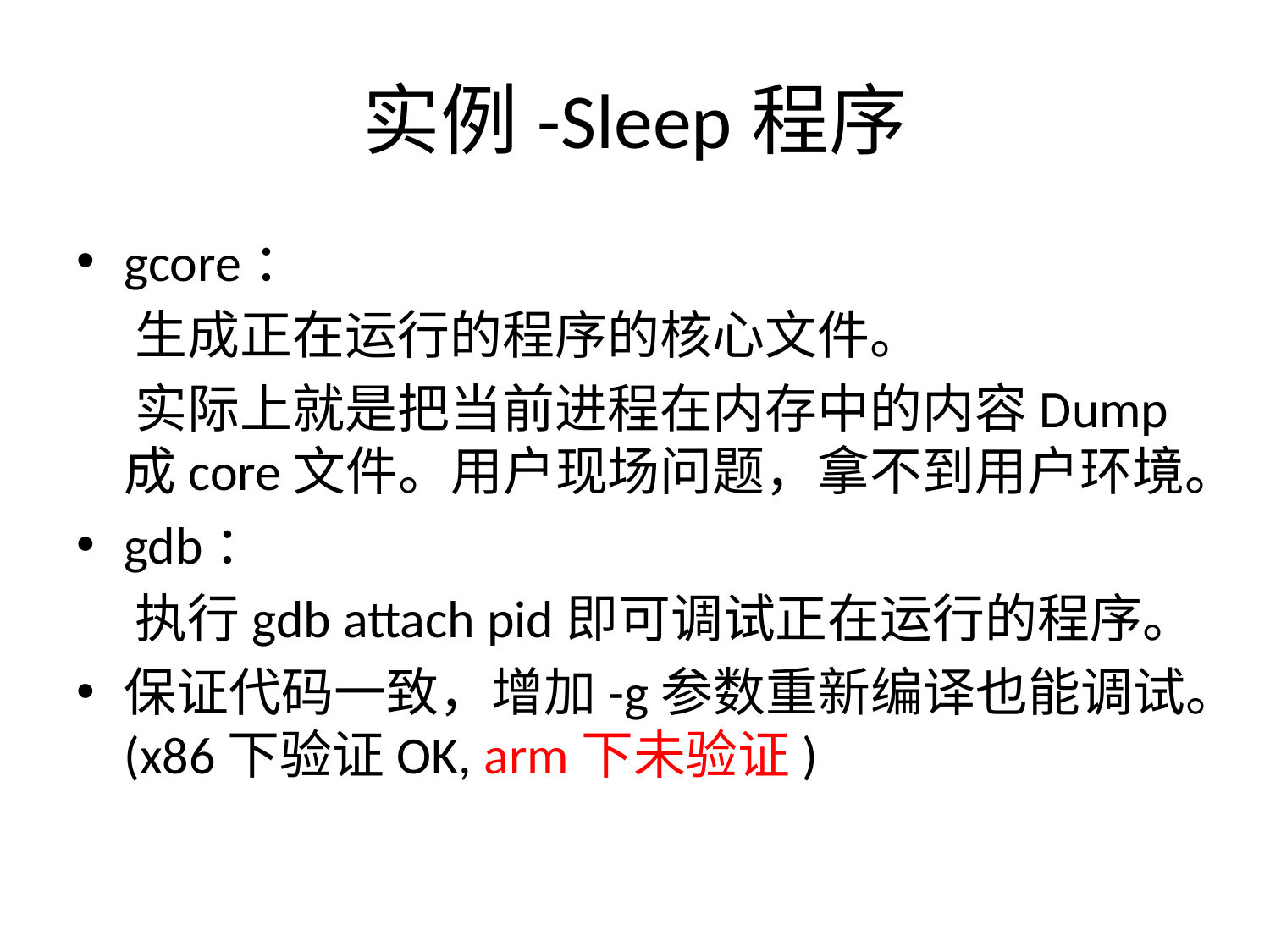

# 实例-Sleep程序
gcore：
    生成正在运行的程序的核心文件。
    实际上就是把当前进程在内存中的内容Dump成core文件。用户现场问题，拿不到用户环境。
gdb：
    执行gdb attach pid即可调试正在运行的程序。
保证代码一致，增加-g参数重新编译也能调试。(x86下验证OK, arm下未验证)